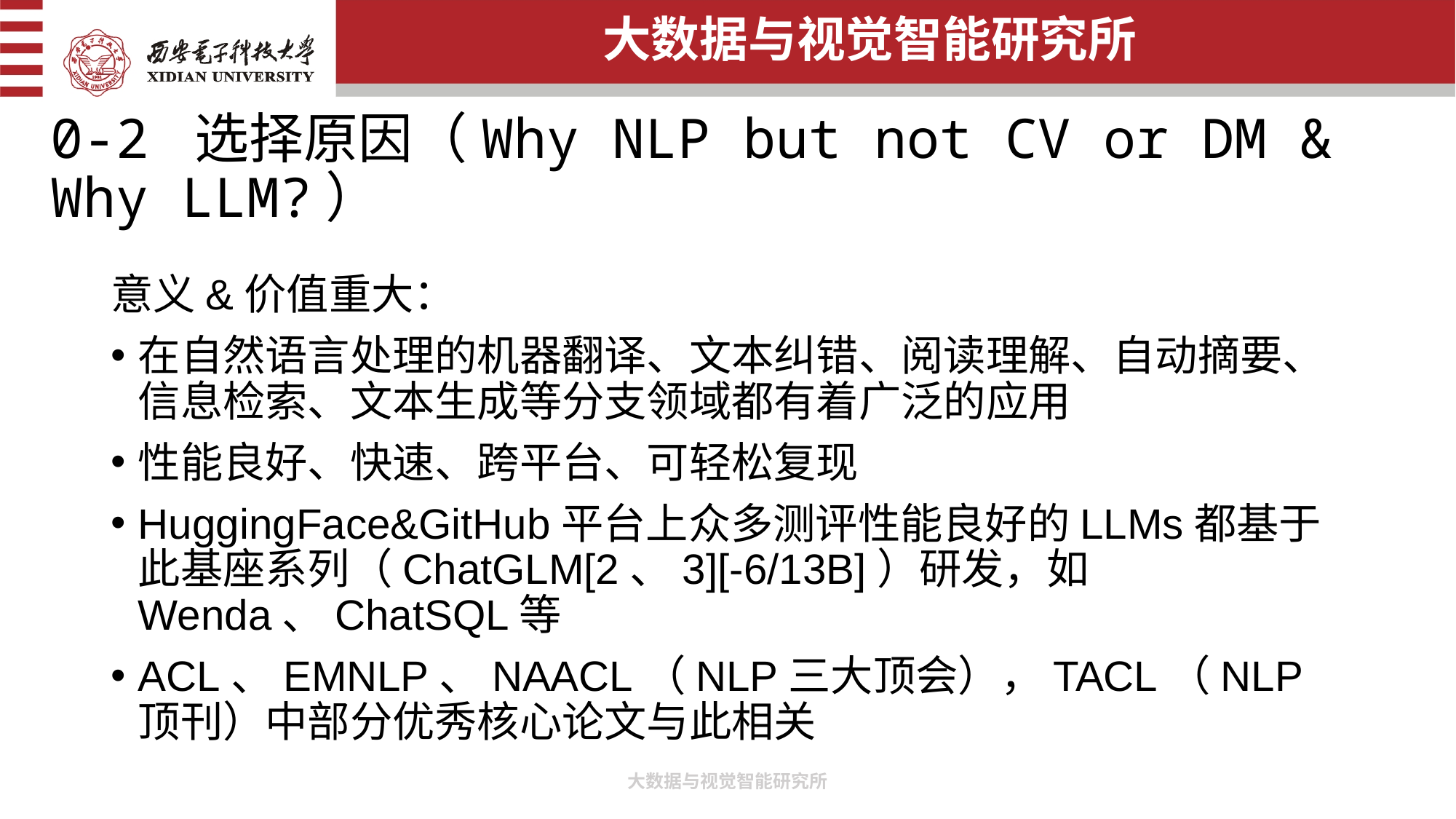

# 0-2 选择原因（Why NLP but not CV or DM & Why LLM?）
意义&价值重大：
在自然语言处理的机器翻译、文本纠错、阅读理解、自动摘要、信息检索、文本生成等分支领域都有着广泛的应用
性能良好、快速、跨平台、可轻松复现
HuggingFace&GitHub平台上众多测评性能良好的LLMs都基于此基座系列（ChatGLM[2、3][-6/13B]）研发，如Wenda、ChatSQL等
ACL、EMNLP、NAACL（NLP三大顶会），TACL（NLP顶刊）中部分优秀核心论文与此相关

大数据与视觉智能研究所
3